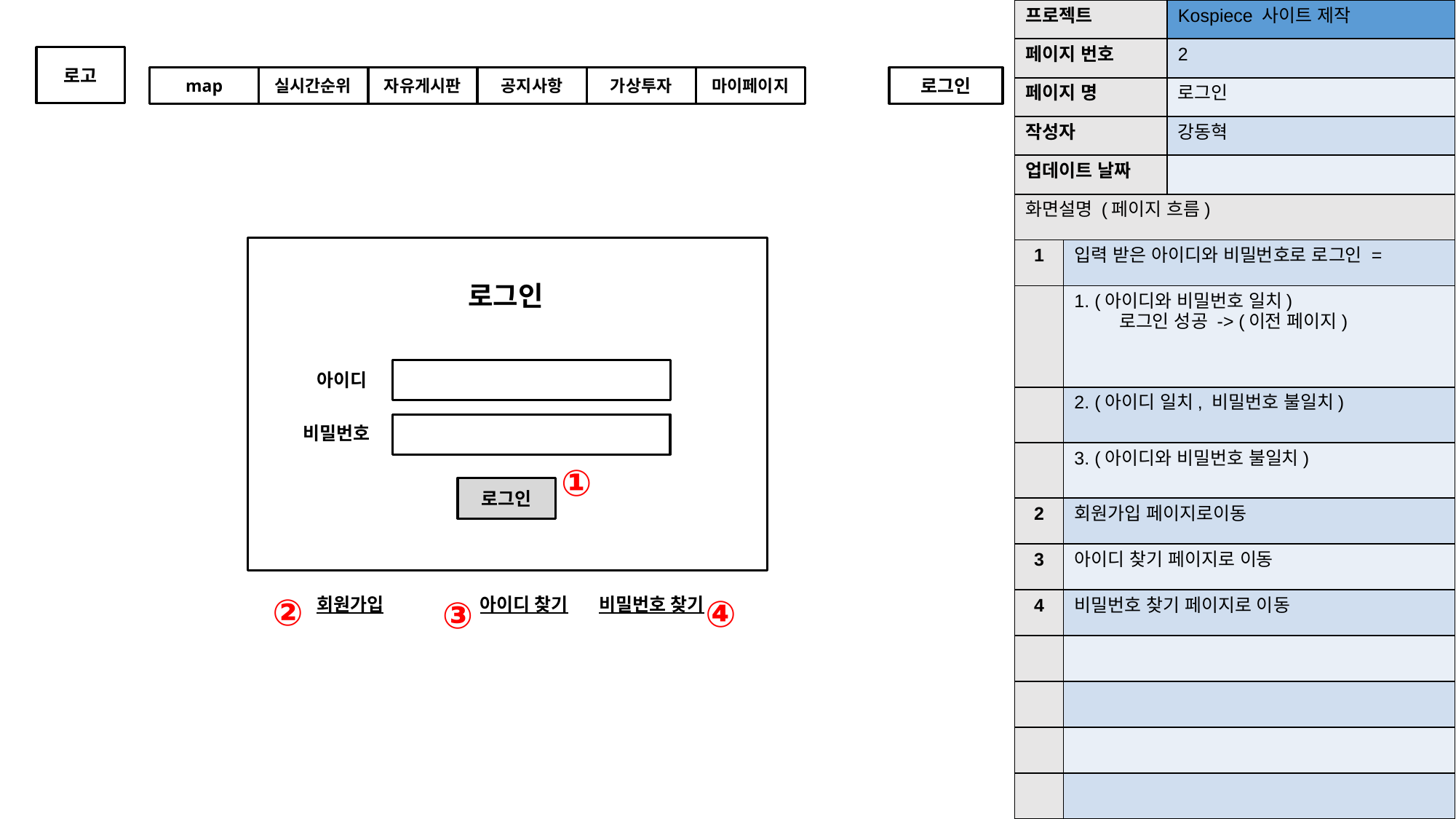

| 프로젝트 | Kospiece 사이트 제작 |
| --- | --- |
| 페이지 번호 | 2 |
| 페이지 명 | 로그인 |
| 작성자 | 강동혁 |
| 업데이트 날짜 |  |
로고
map
실시간순위
자유게시판
공지사항
가상투자
마이페이지
로그인
| 화면설명 (페이지 흐름) |  |
| --- | --- |
| 1 | 입력 받은 아이디와 비밀번호로 로그인 = |
|  | 1. (아이디와 비밀번호 일치) 로그인 성공 -> (이전 페이지) |
|  | 2. (아이디 일치, 비밀번호 불일치) |
|  | 3. (아이디와 비밀번호 불일치) |
| 2 | 회원가입 페이지로이동 |
| 3 | 아이디 찾기 페이지로 이동 |
| 4 | 비밀번호 찾기 페이지로 이동 |
|  |  |
|  |  |
|  |  |
|  |  |

로그인
아이디

비밀번호

①
로그인
②
회원가입
아이디 찾기
비밀번호 찾기
④
③